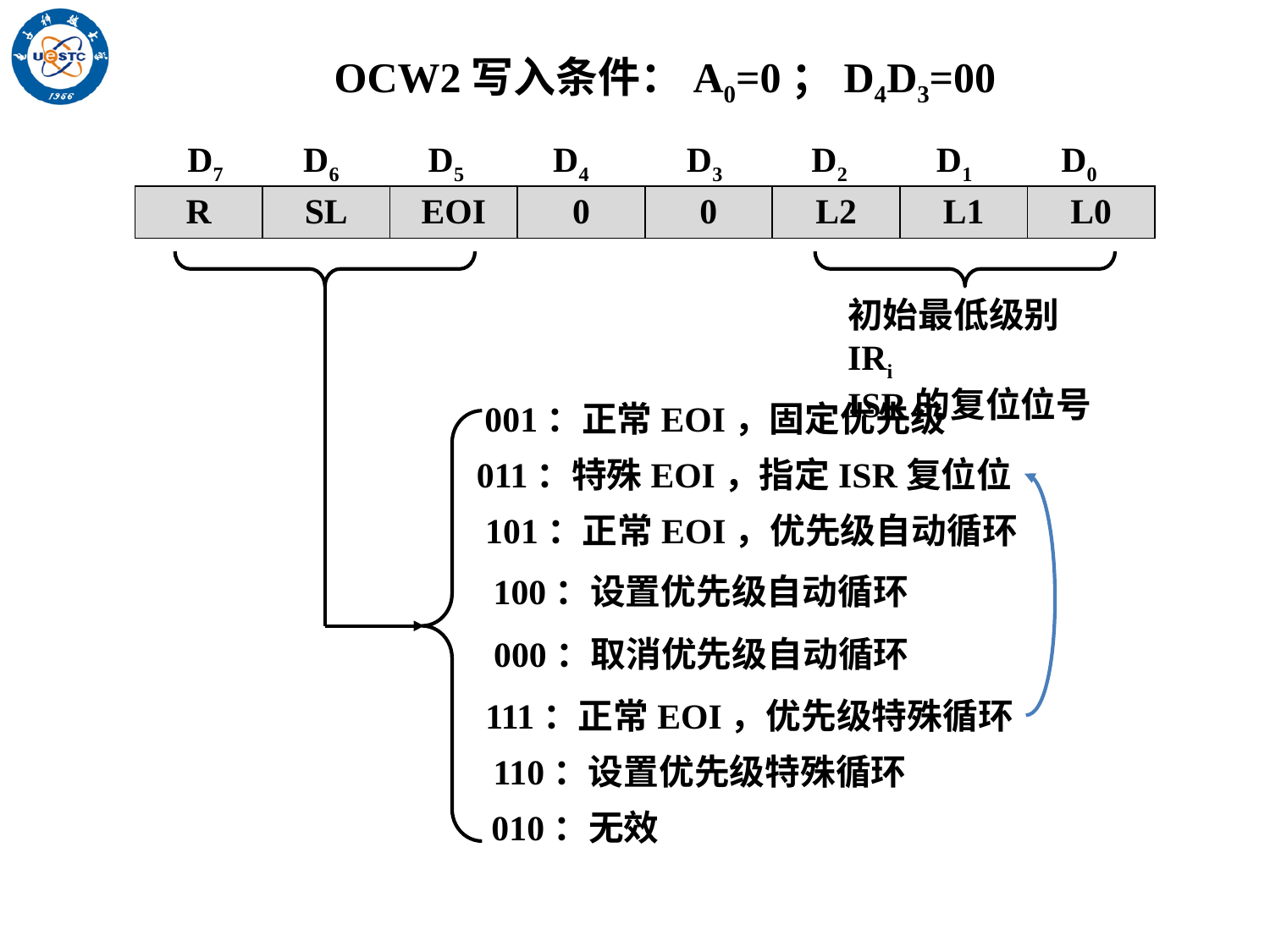

OCW2写入条件：A0=0；D4D3=00
D7         D6          D5          D4           D3          D2          D1          D0
| R | SL | EOI | 0 | 0 | L2 | L1 | L0 |
| --- | --- | --- | --- | --- | --- | --- | --- |

初始最低级别IRi
ISR的复位位号

001：正常EOI，固定优先级
011：特殊EOI，指定ISR复位位
101：正常EOI，优先级自动循环
100：设置优先级自动循环
000：取消优先级自动循环
111：正常EOI，优先级特殊循环
110：设置优先级特殊循环
010：无效